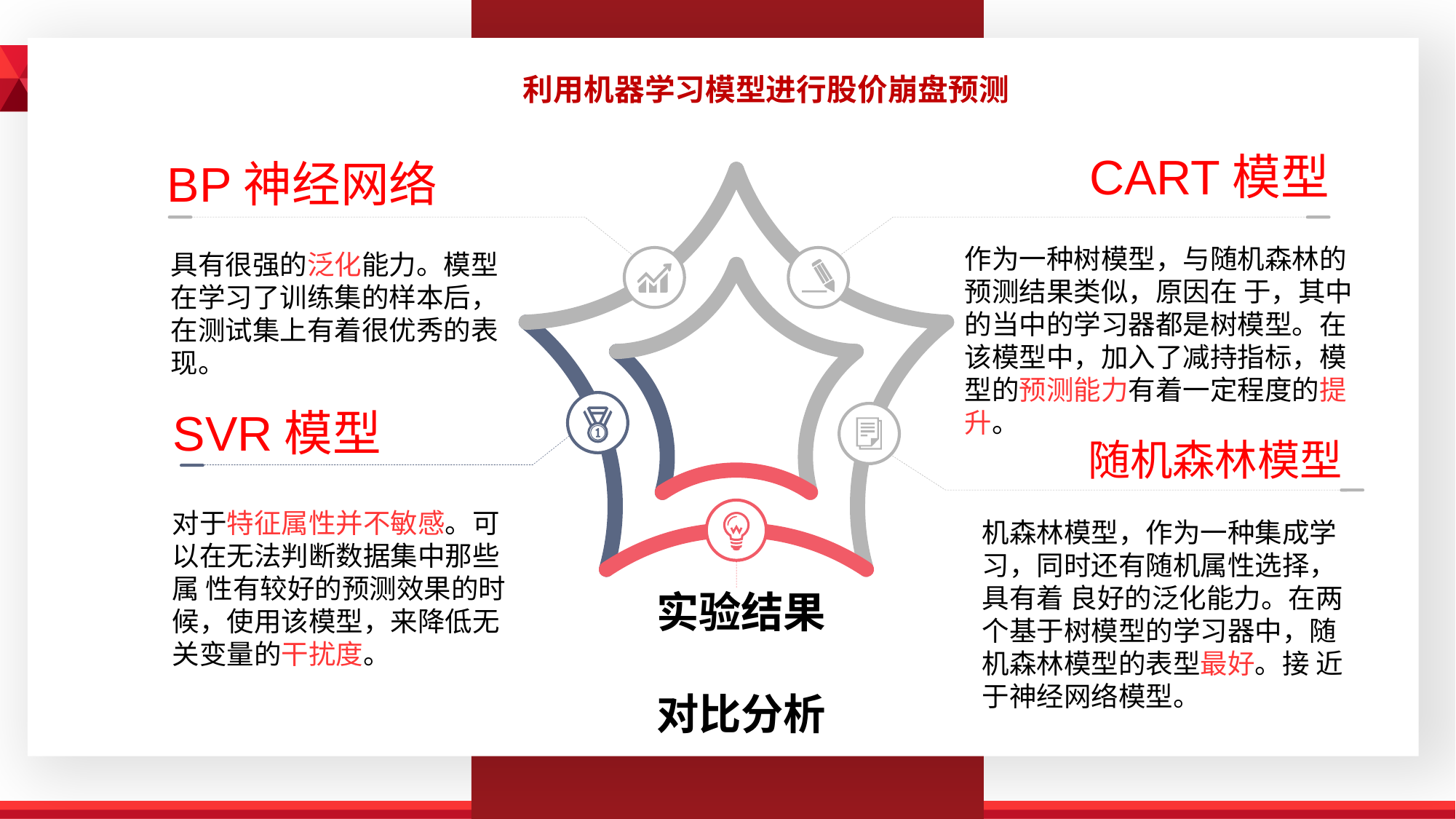

利用机器学习模型进行股价崩盘预测
CART模型
BP神经网络

作为一种树模型，与随机森林的预测结果类似，原因在 于，其中的当中的学习器都是树模型。在该模型中，加入了减持指标，模型的预测能力有着一定程度的提升。
具有很强的泛化能力。模型 在学习了训练集的样本后，在测试集上有着很优秀的表现。

SVR模型

随机森林模型

对于特征属性并不敏感。可以在无法判断数据集中那些属 性有较好的预测效果的时候，使用该模型，来降低无关变量的干扰度。

机森林模型，作为一种集成学习，同时还有随机属性选择，具有着 良好的泛化能力。在两个基于树模型的学习器中，随机森林模型的表型最好。接 近于神经网络模型。

实验结果

对比分析